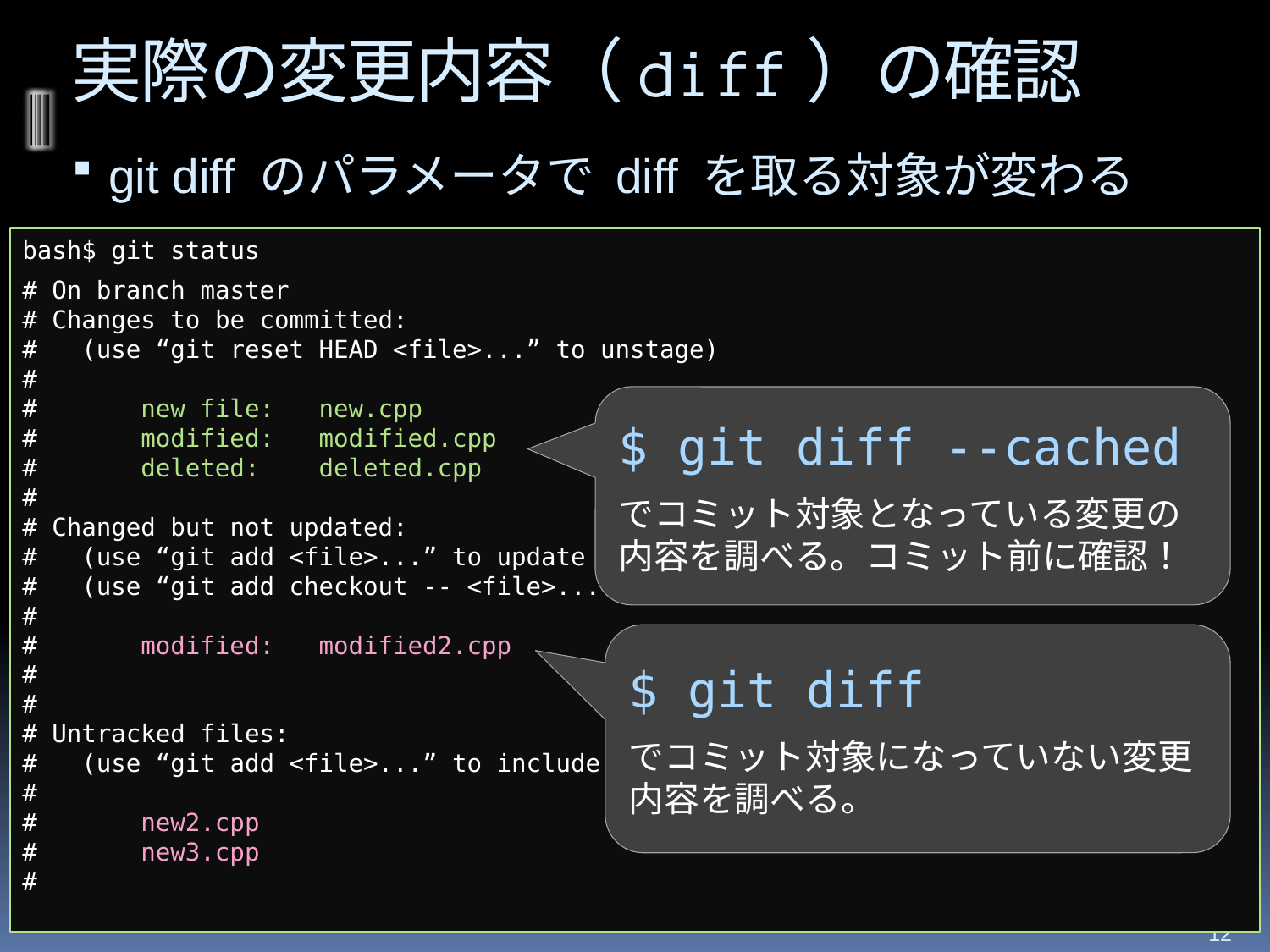

# 実際の変更内容（diff）の確認
git diff のパラメータで diff を取る対象が変わる
bash$ git status

# On branch master
# Changes to be committed:
#   (use “git reset HEAD <file>...” to unstage)
#
#       new file:   new.cpp
#       modified:   modified.cpp
#       deleted:    deleted.cpp
#
# Changed but not updated:
#   (use “git add <file>...” to update what will be committed)
#   (use “git add checkout -- <file>...” to discard changes in working directory)
#
#       modified:   modified2.cpp
#
#
# Untracked files:
#   (use “git add <file>...” to include in what will be committed)
#
#       new2.cpp
#       new3.cpp
#

$ git diff --cached

でコミット対象となっている変更の 内容を調べる。コミット前に確認！
$ git diff

でコミット対象になっていない変更内容を調べる。
12